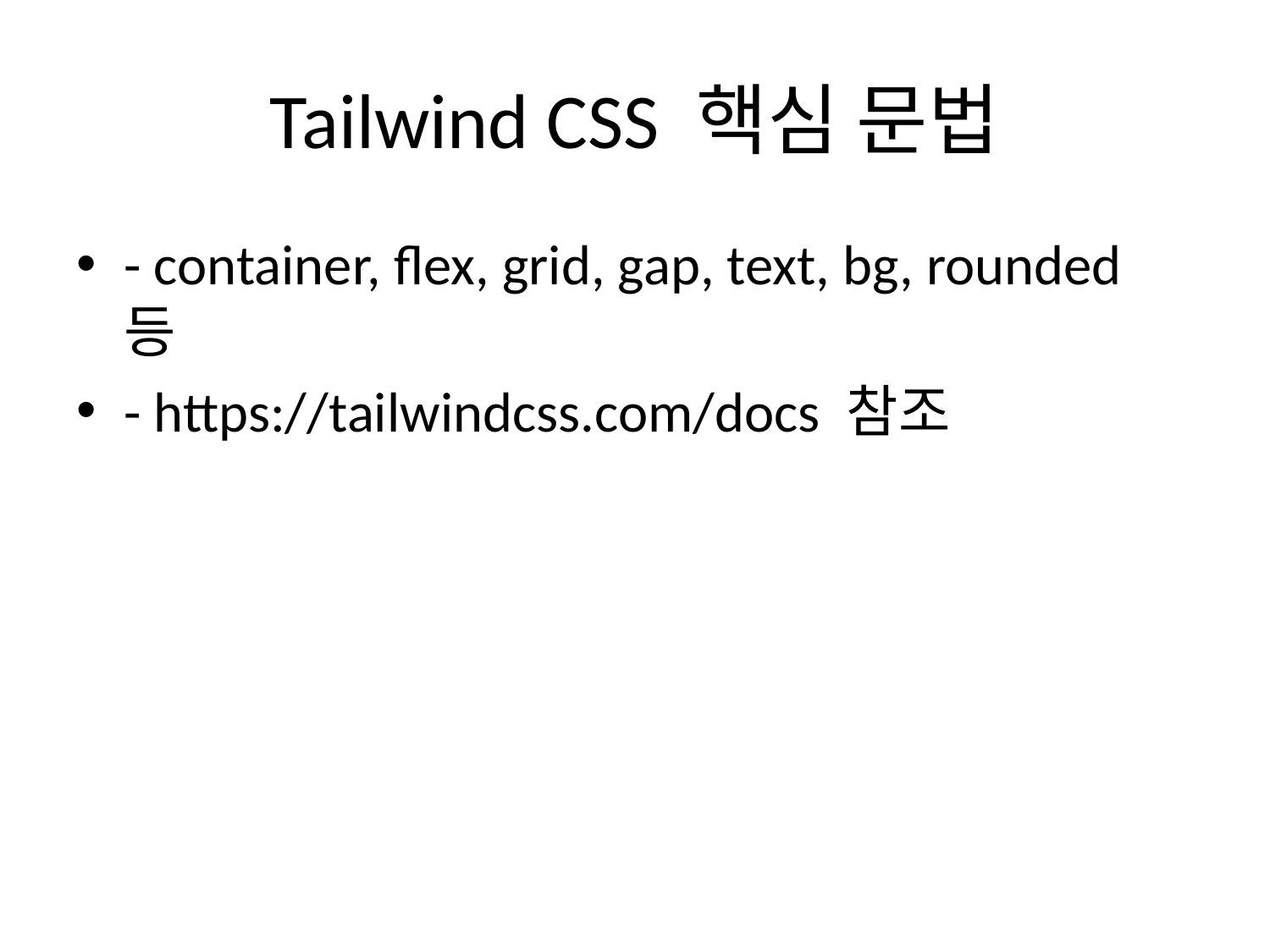

# Tailwind CSS 핵심 문법
- container, flex, grid, gap, text, bg, rounded 등
- https://tailwindcss.com/docs 참조